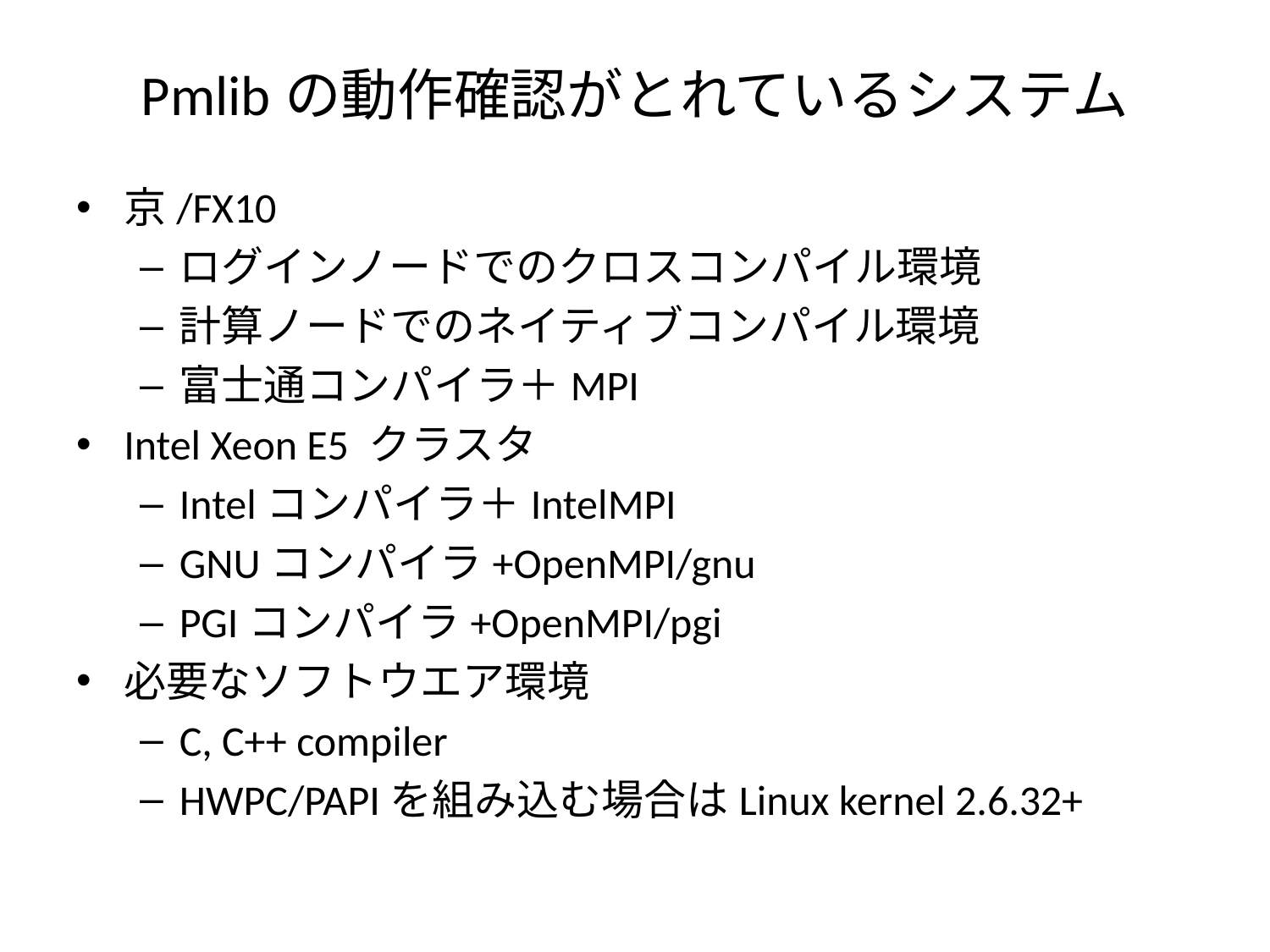

# Pmlibの動作確認がとれているシステム
京/FX10
ログインノードでのクロスコンパイル環境
計算ノードでのネイティブコンパイル環境
富士通コンパイラ＋MPI
Intel Xeon E5 クラスタ
Intelコンパイラ＋IntelMPI
GNUコンパイラ+OpenMPI/gnu
PGIコンパイラ+OpenMPI/pgi
必要なソフトウエア環境
C, C++ compiler
HWPC/PAPIを組み込む場合はLinux kernel 2.6.32+